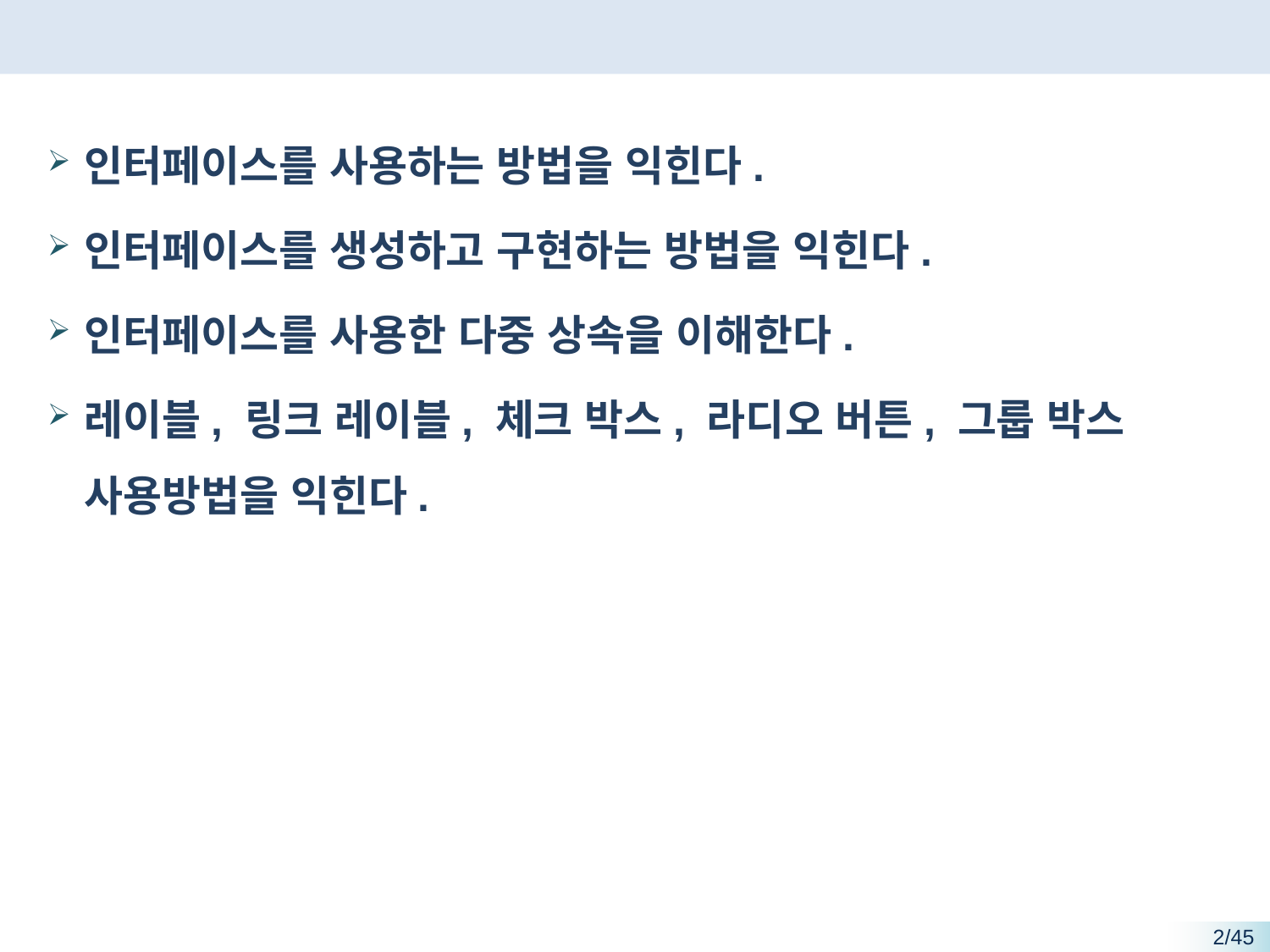

#
인터페이스를 사용하는 방법을 익힌다.
인터페이스를 생성하고 구현하는 방법을 익힌다.
인터페이스를 사용한 다중 상속을 이해한다.
레이블, 링크 레이블, 체크 박스, 라디오 버튼, 그룹 박스 사용방법을 익힌다.